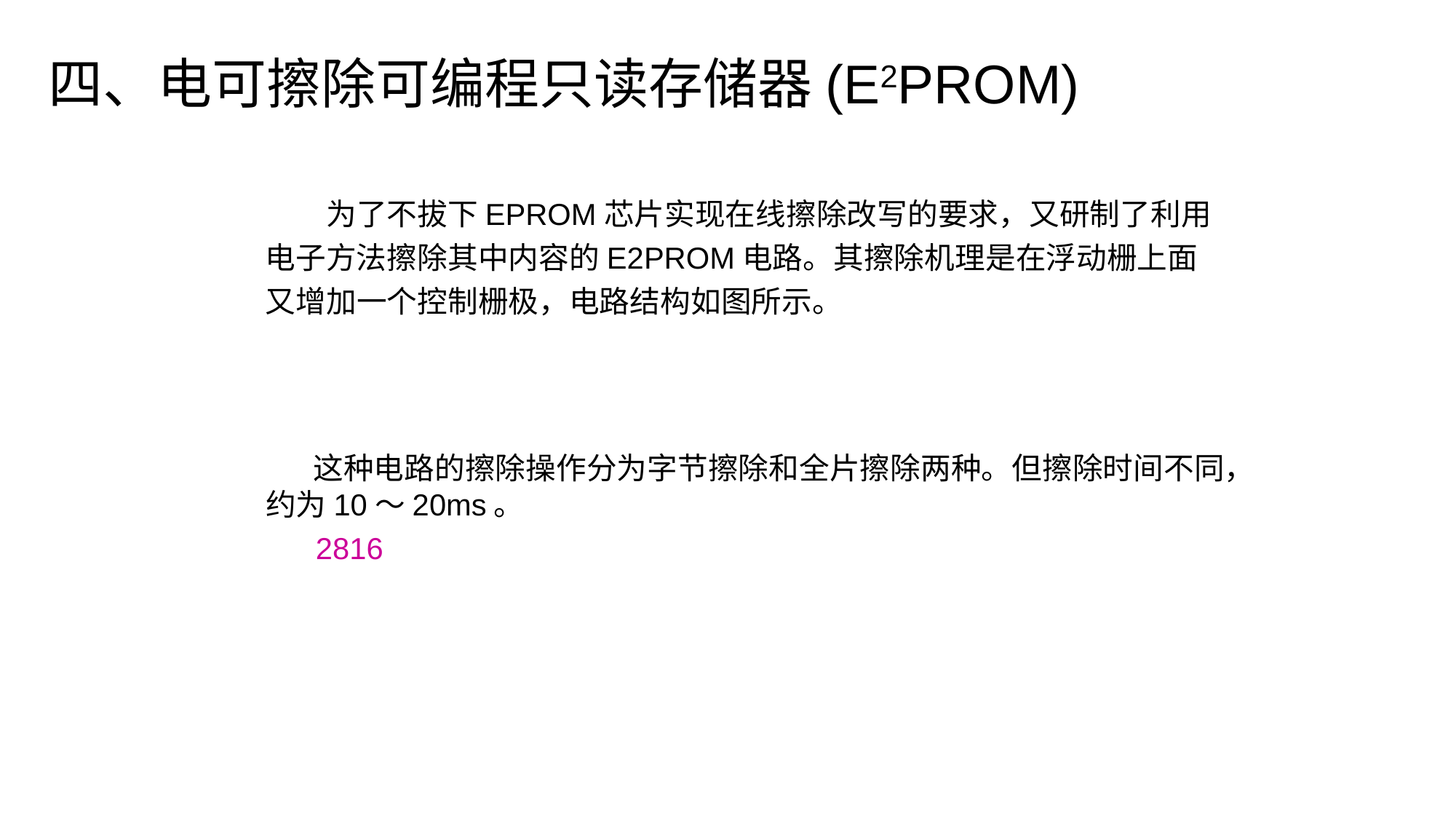

四、电可擦除可编程只读存储器(E2PROM)
　　为了不拔下EPROM芯片实现在线擦除改写的要求，又研制了利用电子方法擦除其中内容的E2PROM电路。其擦除机理是在浮动栅上面又增加一个控制栅极，电路结构如图所示。
      这种电路的擦除操作分为字节擦除和全片擦除两种。但擦除时间不同，约为10～20ms。
      2816